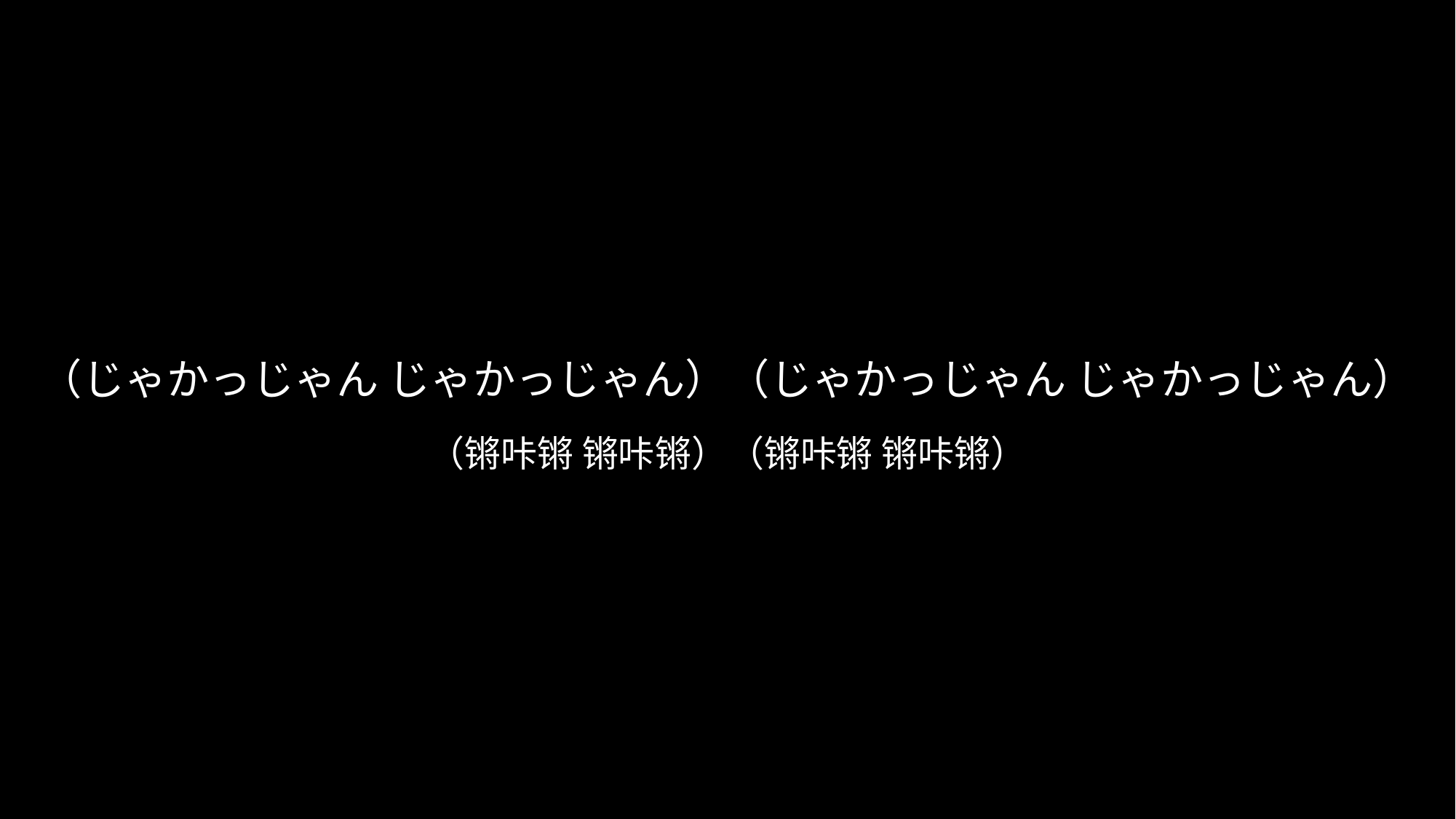

# （じゃかっじゃん じゃかっじゃん）（じゃかっじゃん じゃかっじゃん）
（锵咔锵 锵咔锵）（锵咔锵 锵咔锵）